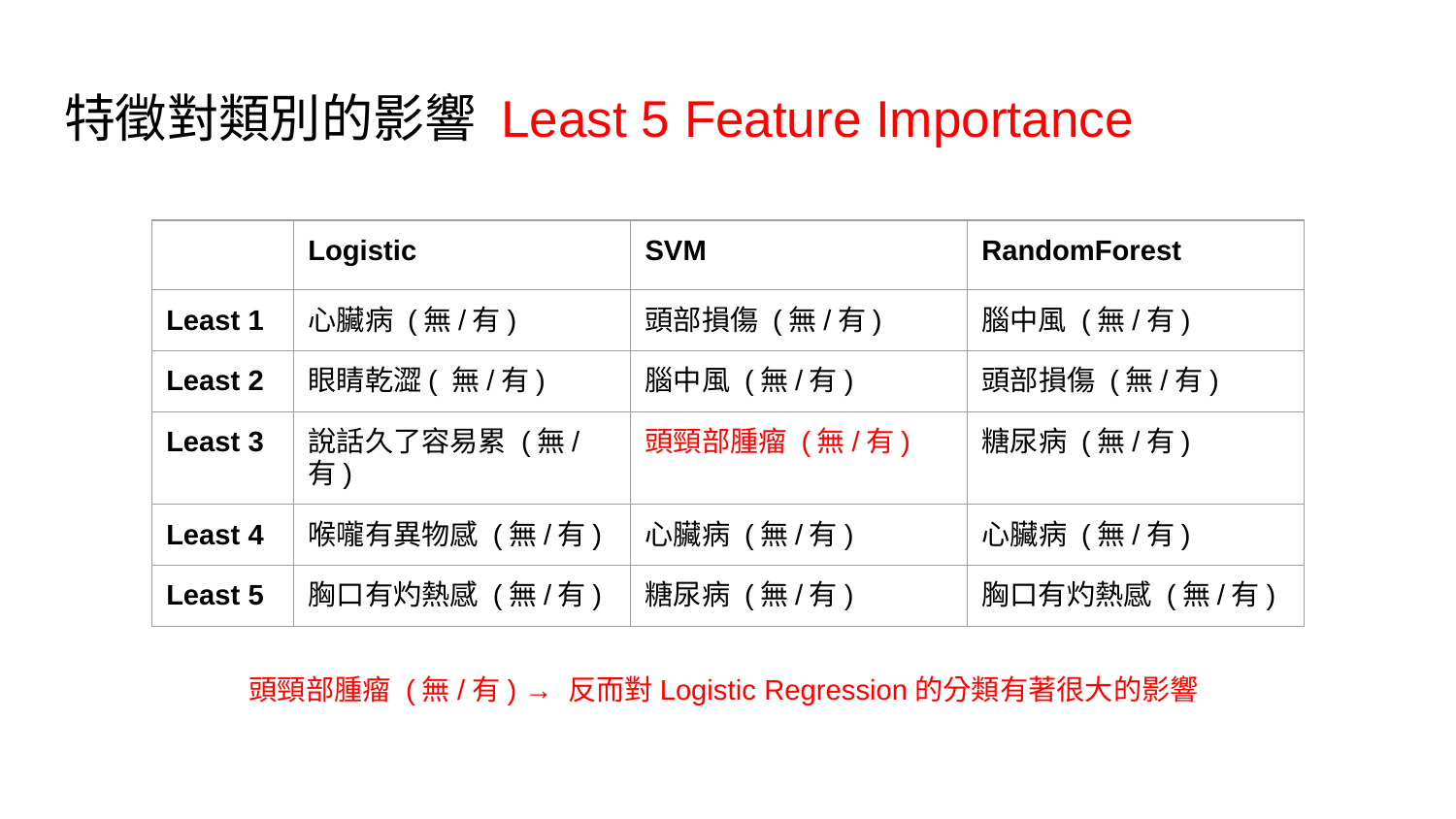

# 特徵對類別的影響 Least 5 Feature Importance
|  | Logistic | SVM | RandomForest |
| --- | --- | --- | --- |
| Least 1 | 心臟病 (無/有) | 頭部損傷 (無/有) | 腦中風 (無/有) |
| Least 2 | 眼睛乾澀( 無/有) | 腦中風 (無/有) | 頭部損傷 (無/有) |
| Least 3 | 說話久了容易累 (無/有) | 頭頸部腫瘤 (無/有) | 糖尿病 (無/有) |
| Least 4 | 喉嚨有異物感 (無/有) | 心臟病 (無/有) | 心臟病 (無/有) |
| Least 5 | 胸口有灼熱感 (無/有) | 糖尿病 (無/有) | 胸口有灼熱感 (無/有) |
頭頸部腫瘤 (無/有) → 反而對Logistic Regression的分類有著很大的影響